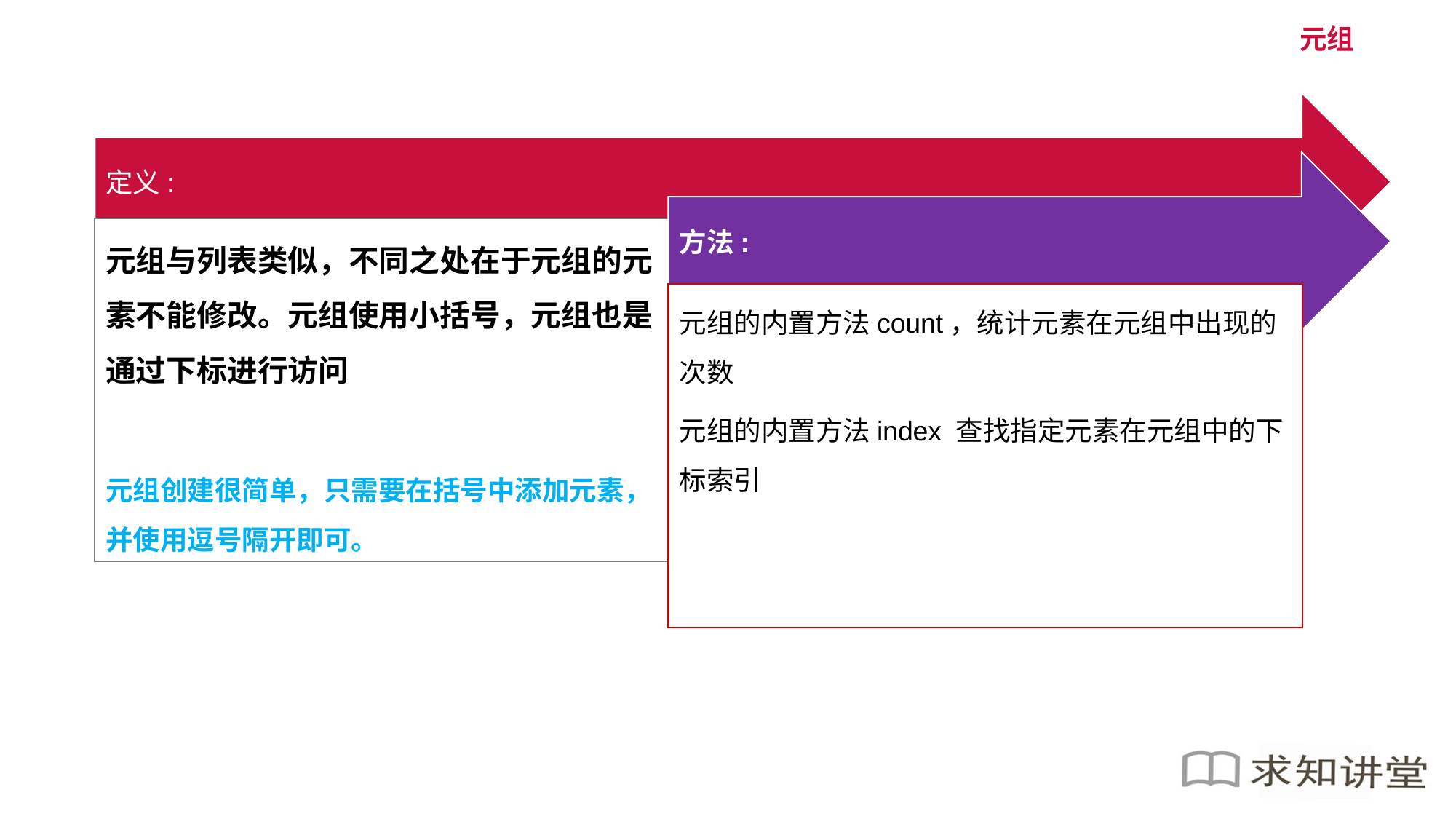

元组
定义:
方法:
元组与列表类似，不同之处在于元组的元素不能修改。元组使用小括号，元组也是通过下标进行访问

元组创建很简单，只需要在括号中添加元素，并使用逗号隔开即可。
元组的内置方法count，统计元素在元组中出现的次数
元组的内置方法index 查找指定元素在元组中的下标索引